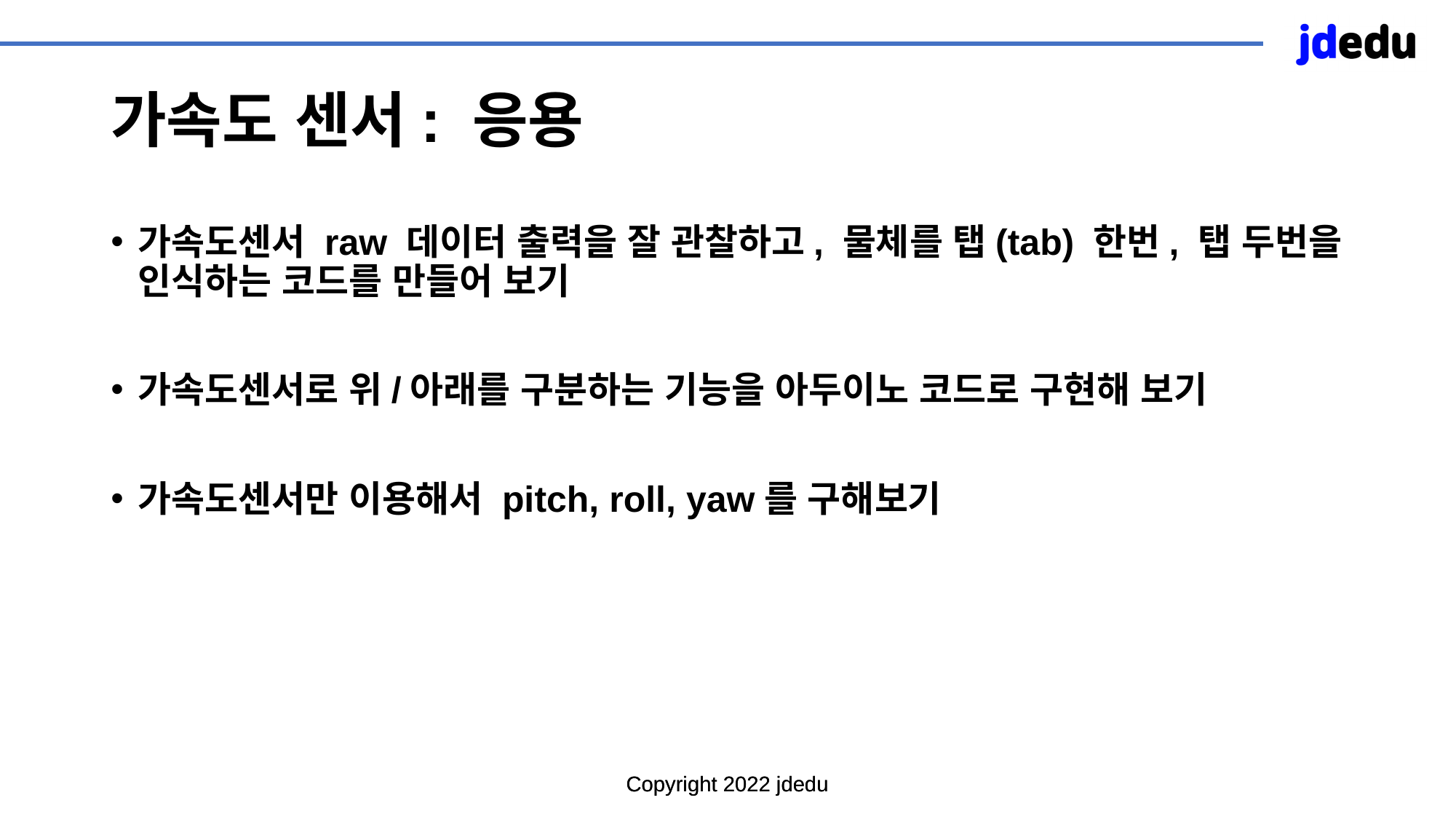

# 가속도 센서: 응용
가속도센서 raw 데이터 출력을 잘 관찰하고, 물체를 탭(tab) 한번, 탭 두번을 인식하는 코드를 만들어 보기

가속도센서로 위/아래를 구분하는 기능을 아두이노 코드로 구현해 보기

가속도센서만 이용해서 pitch, roll, yaw를 구해보기